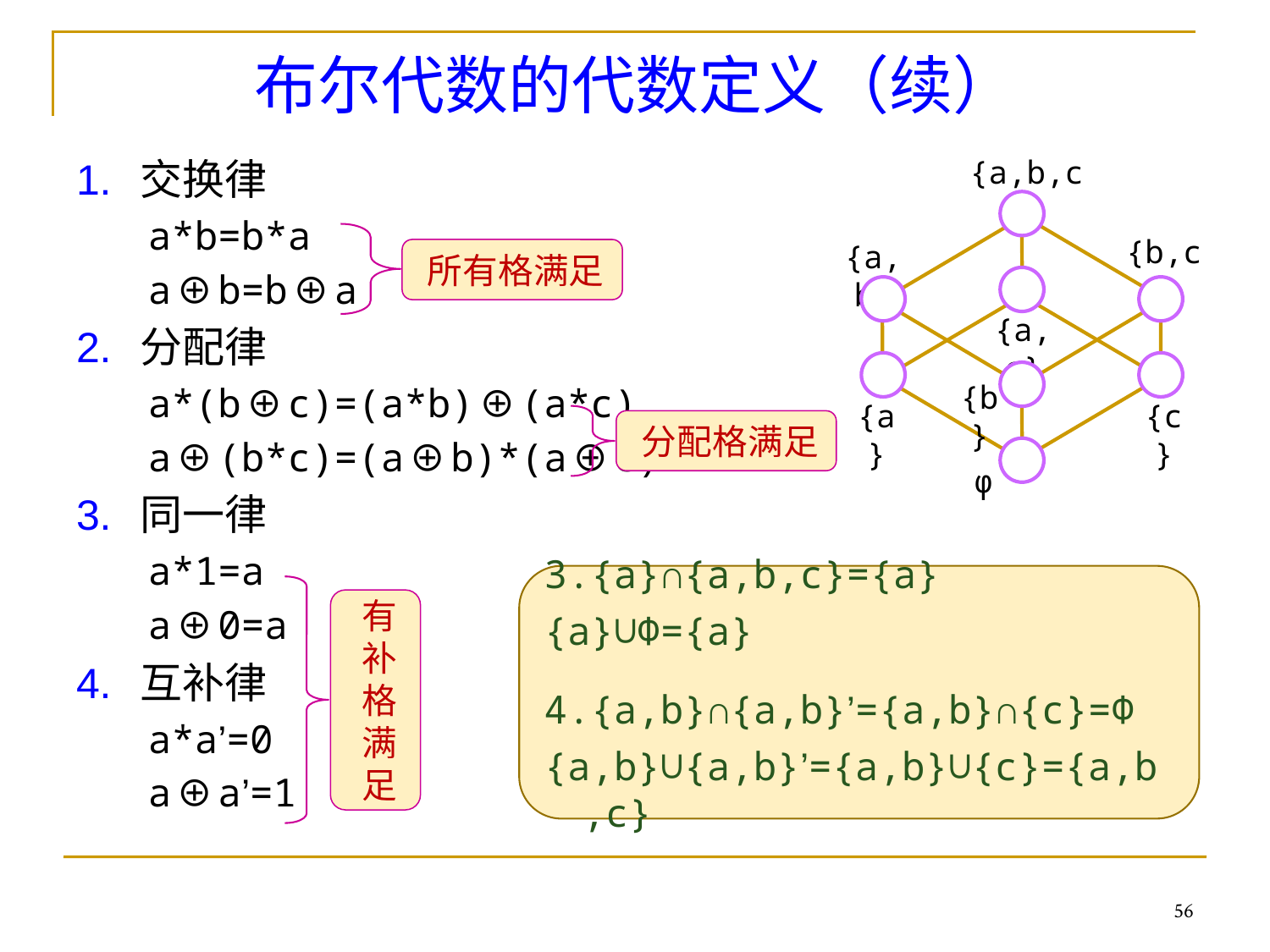

# 布尔代数的代数定义（续）
交换律
a*b=b*a
a⊕b=b⊕a
分配律
a*(b⊕c)=(a*b)⊕(a*c)
a⊕(b*c)=(a⊕b)*(a⊕c)
同一律
a*1=a
a⊕0=a
互补律
a*a’=0
a⊕a’=1

{a,b,c}

{b,c}
{a,b}

{a,c}

{b}

{a}
{c}

φ

所有格满足

分配格满足
{a}∩{a,b,c}={a}
{a}∪Φ={a}
{a,b}∩{a,b}’={a,b}∩{c}=Φ
{a,b}∪{a,b}’={a,b}∪{c}={a,b,c}

有补格满足
56